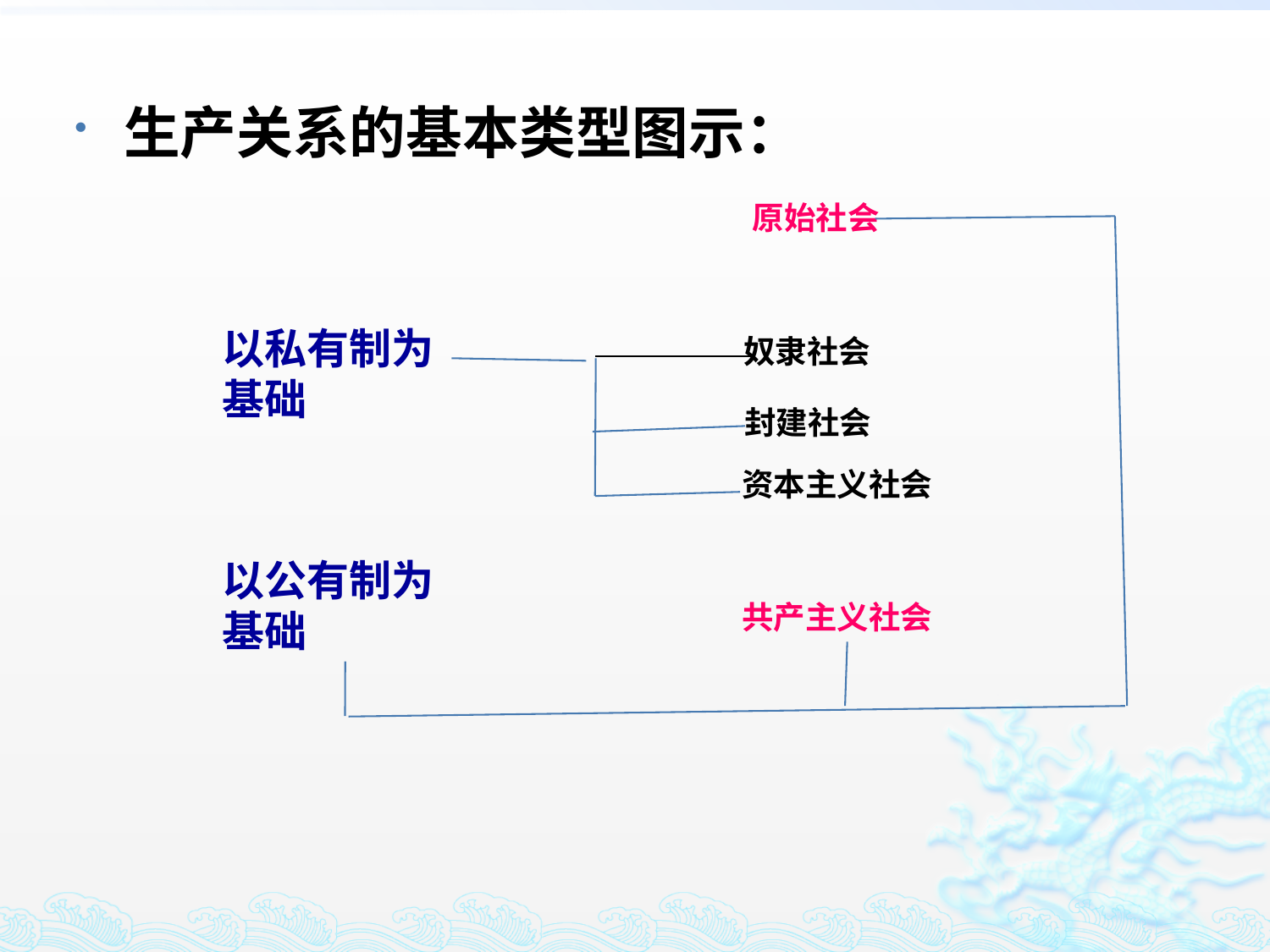

生产关系的基本类型图示：
原始社会
以私有制为基础
奴隶社会
封建社会
资本主义社会
以公有制为基础
共产主义社会